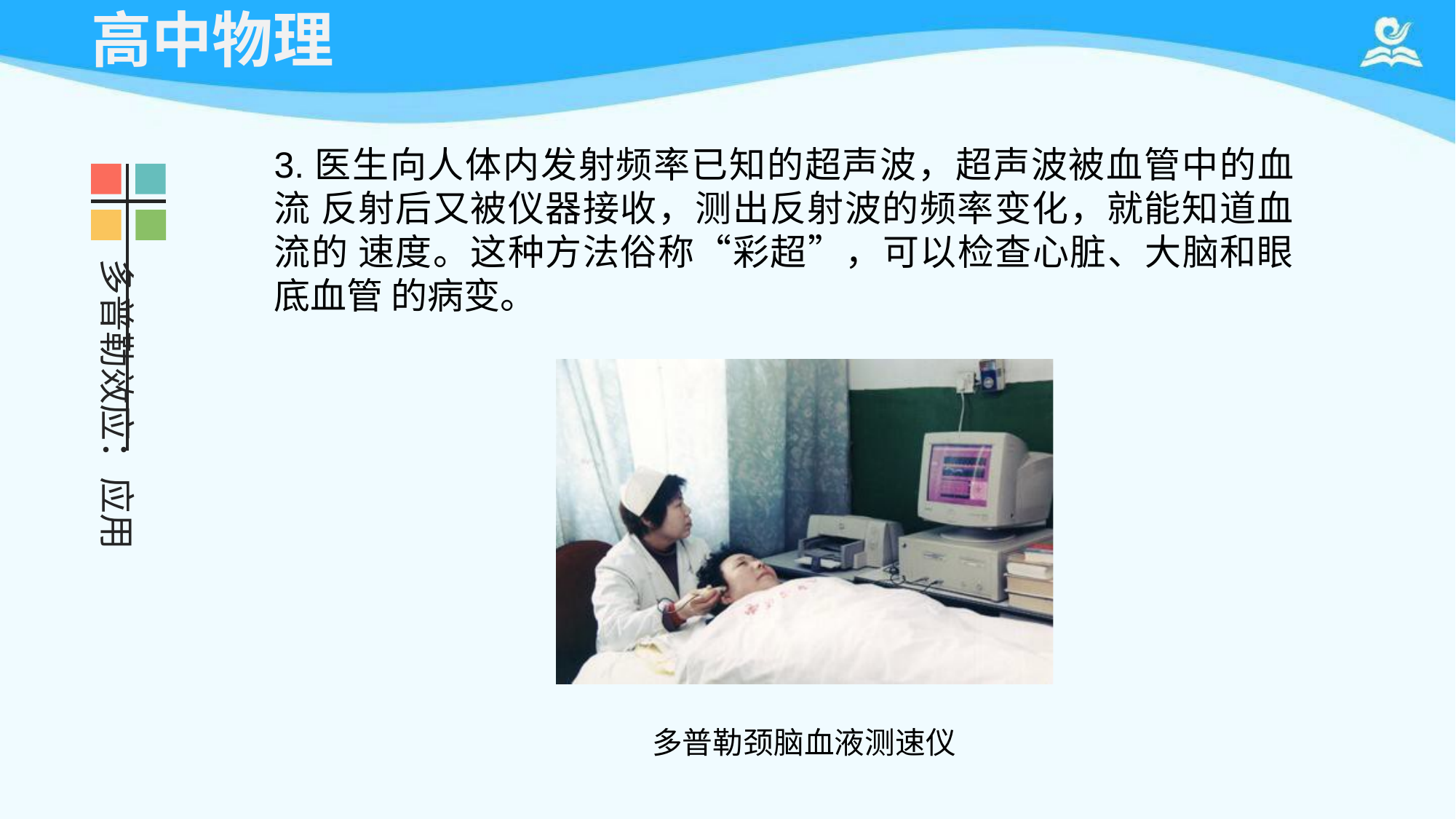

# 高中物理
3.医生向人体内发射频率已知的超声波，超声波被血管中的血流 反射后又被仪器接收，测出反射波的频率变化，就能知道血流的 速度。这种方法俗称“彩超”，可以检查心脏、大脑和眼底血管 的病变。

多普勒效应：应用

多普勒颈脑血液测速仪